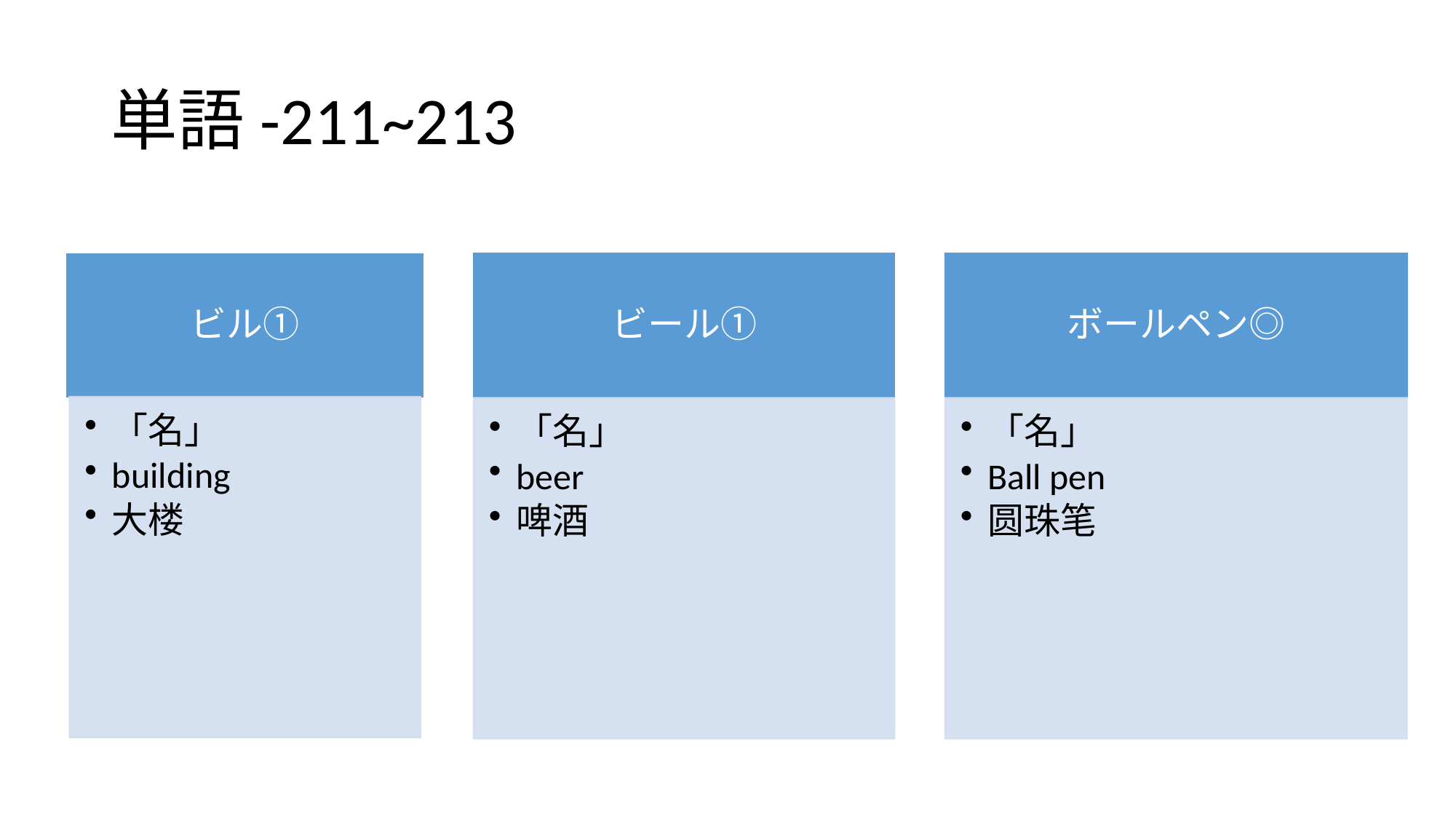

# 単語-211~213
ビル①
「名」
building
大楼
ビール①
「名」
beer
啤酒
ボールペン◎
「名」
Ball pen
圆珠笔